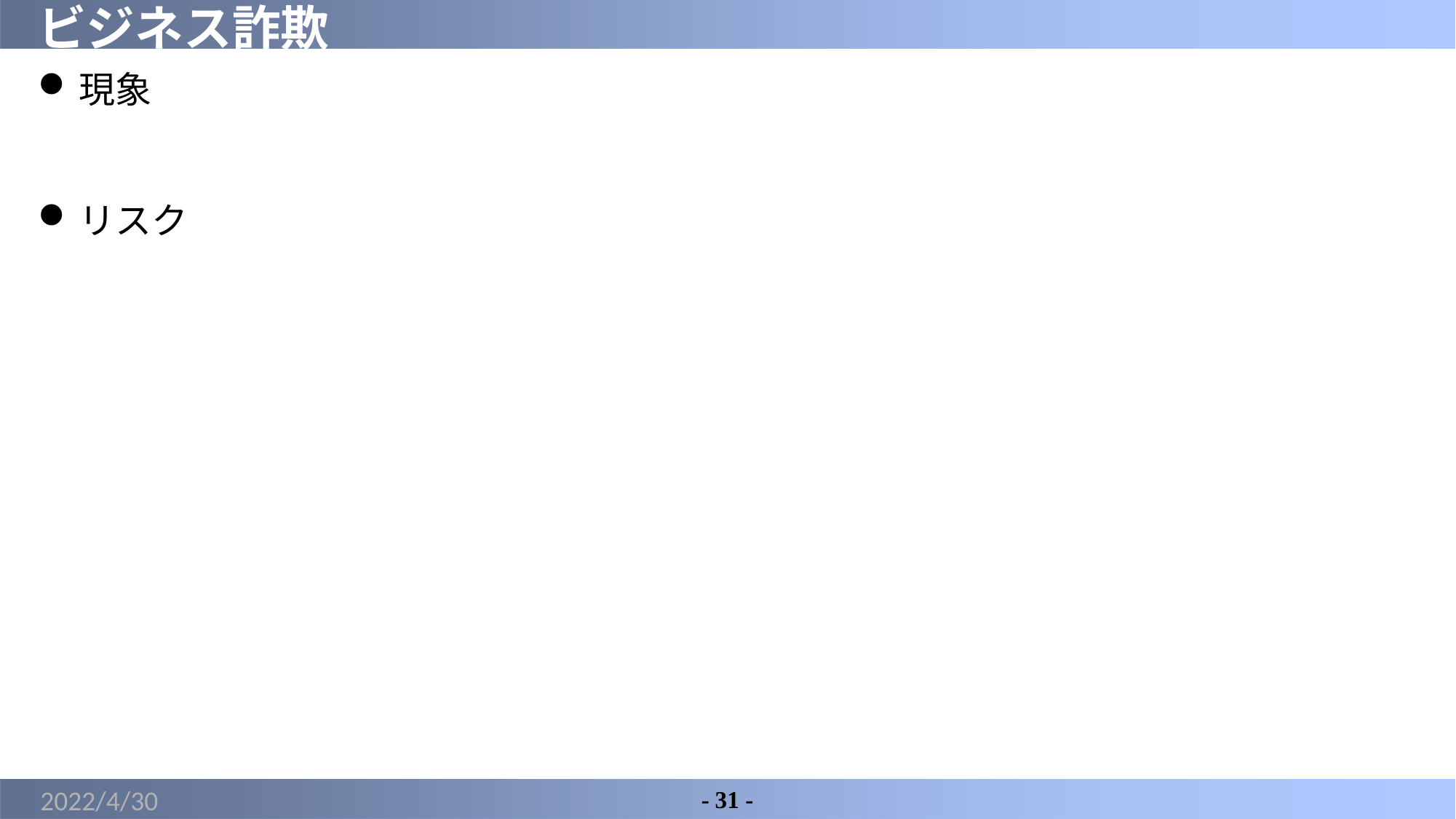

# ビジネス詐欺
現象

リスク

2022/4/30
- 31 -